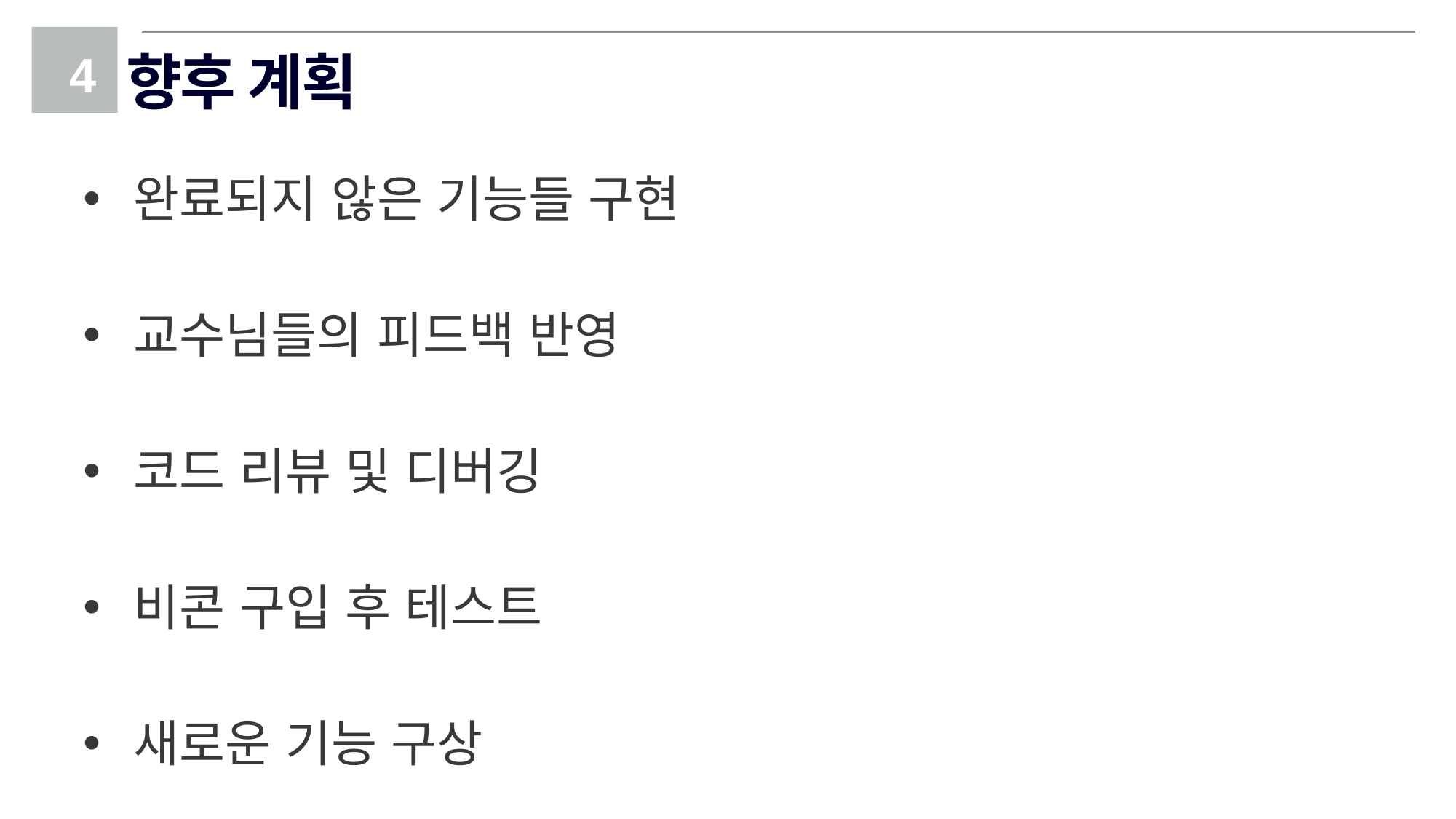

4
향후 계획
 완료되지 않은 기능들 구현

 교수님들의 피드백 반영

 코드 리뷰 및 디버깅

 비콘 구입 후 테스트

 새로운 기능 구상

Copyrightⓒ. Saebyeol Yu. All Rights Reserved.